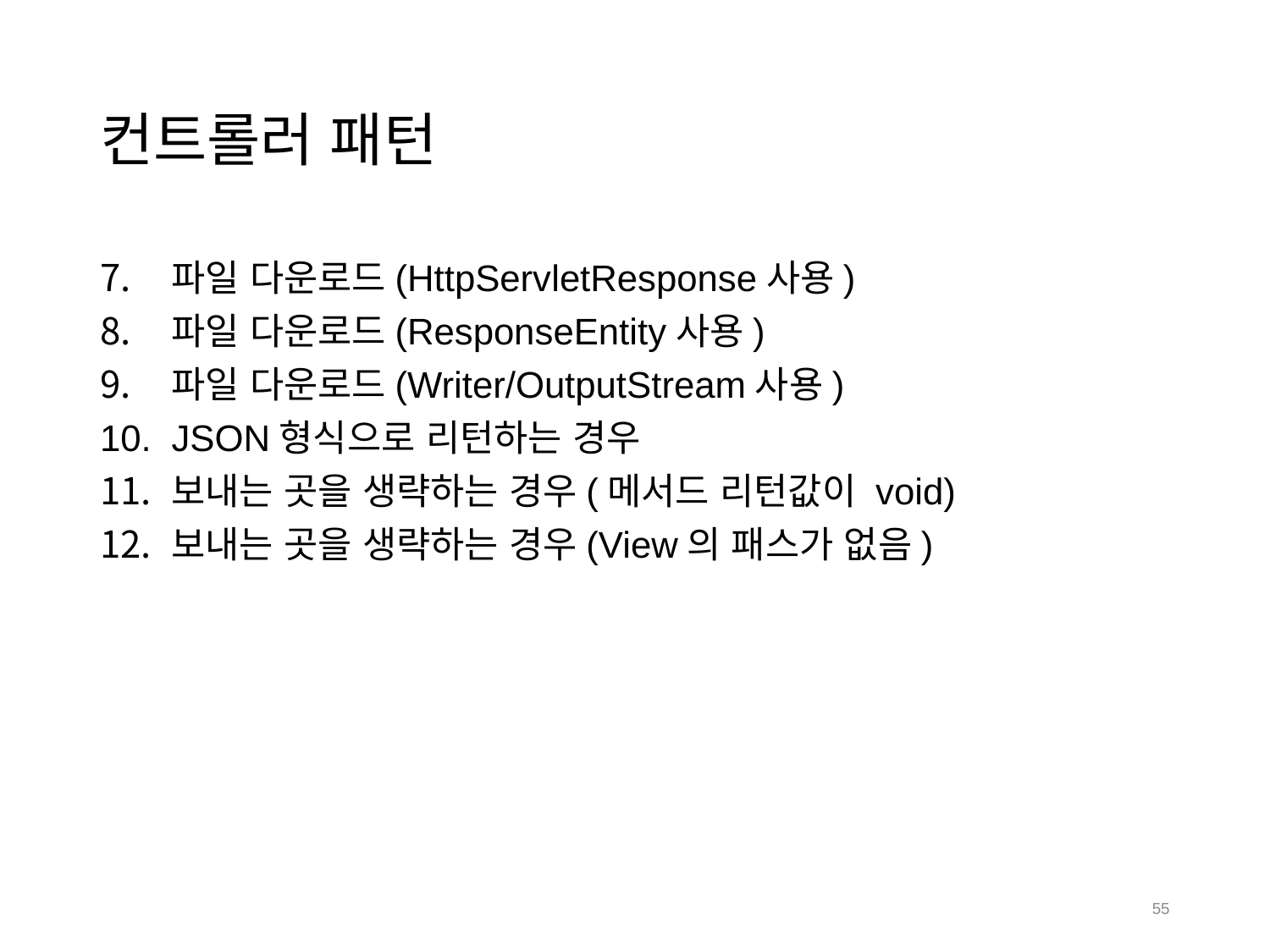

# 컨트롤러 패턴
파일 다운로드(HttpServletResponse사용)
파일 다운로드(ResponseEntity사용)
파일 다운로드(Writer/OutputStream사용)
JSON형식으로 리턴하는 경우
보내는 곳을 생략하는 경우(메서드 리턴값이 void)
보내는 곳을 생략하는 경우(View의 패스가 없음)

55